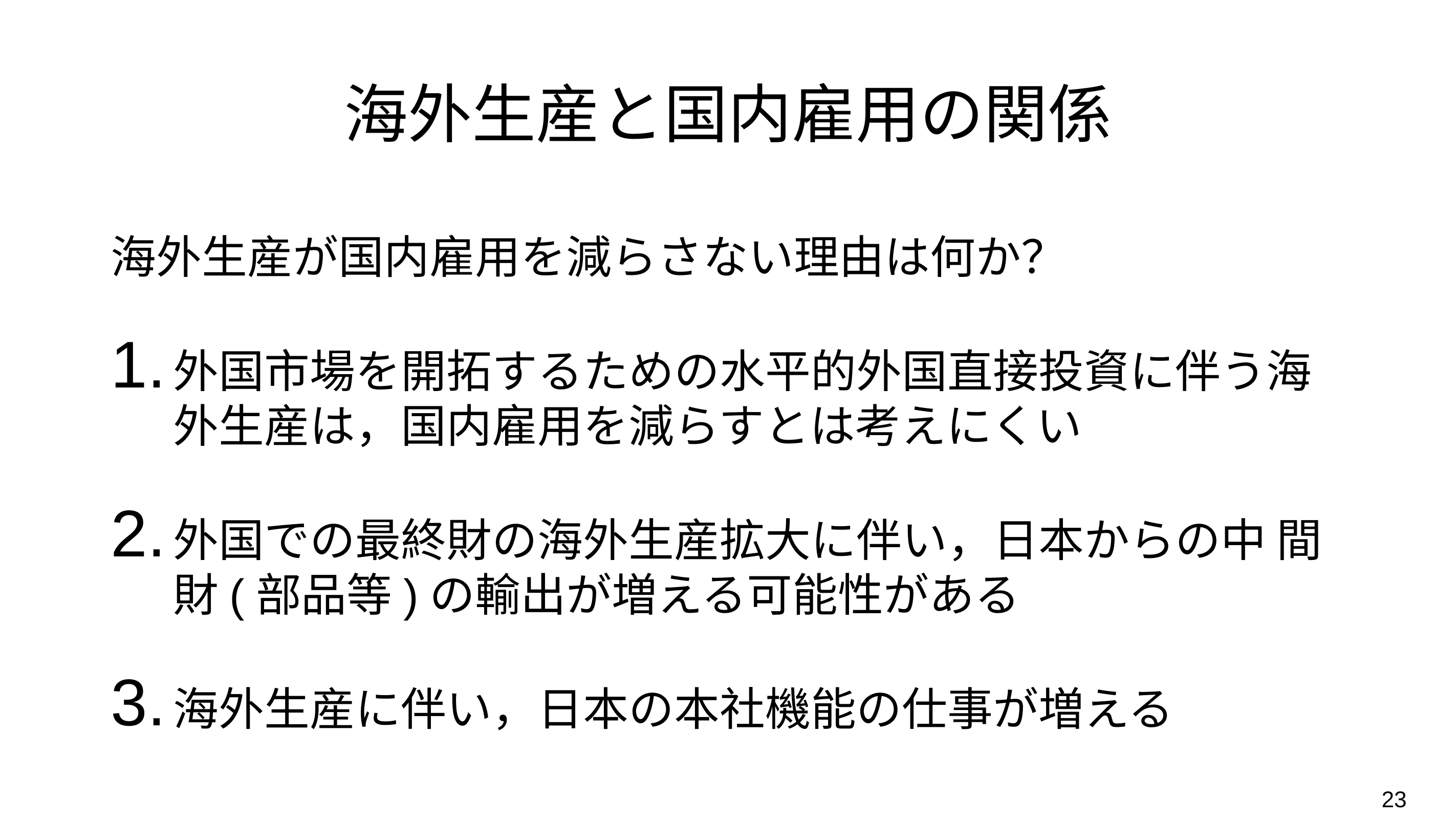

# 海外生産と国内雇用の関係
海外生産が国内雇用を減らさない理由は何か？
外国市場を開拓するための水平的外国直接投資に伴う海外生産は，国内雇用を減らすとは考えにくい
外国での最終財の海外生産拡大に伴い，日本からの中 間財(部品等)の輸出が増える可能性がある
海外生産に伴い，日本の本社機能の仕事が増える
23